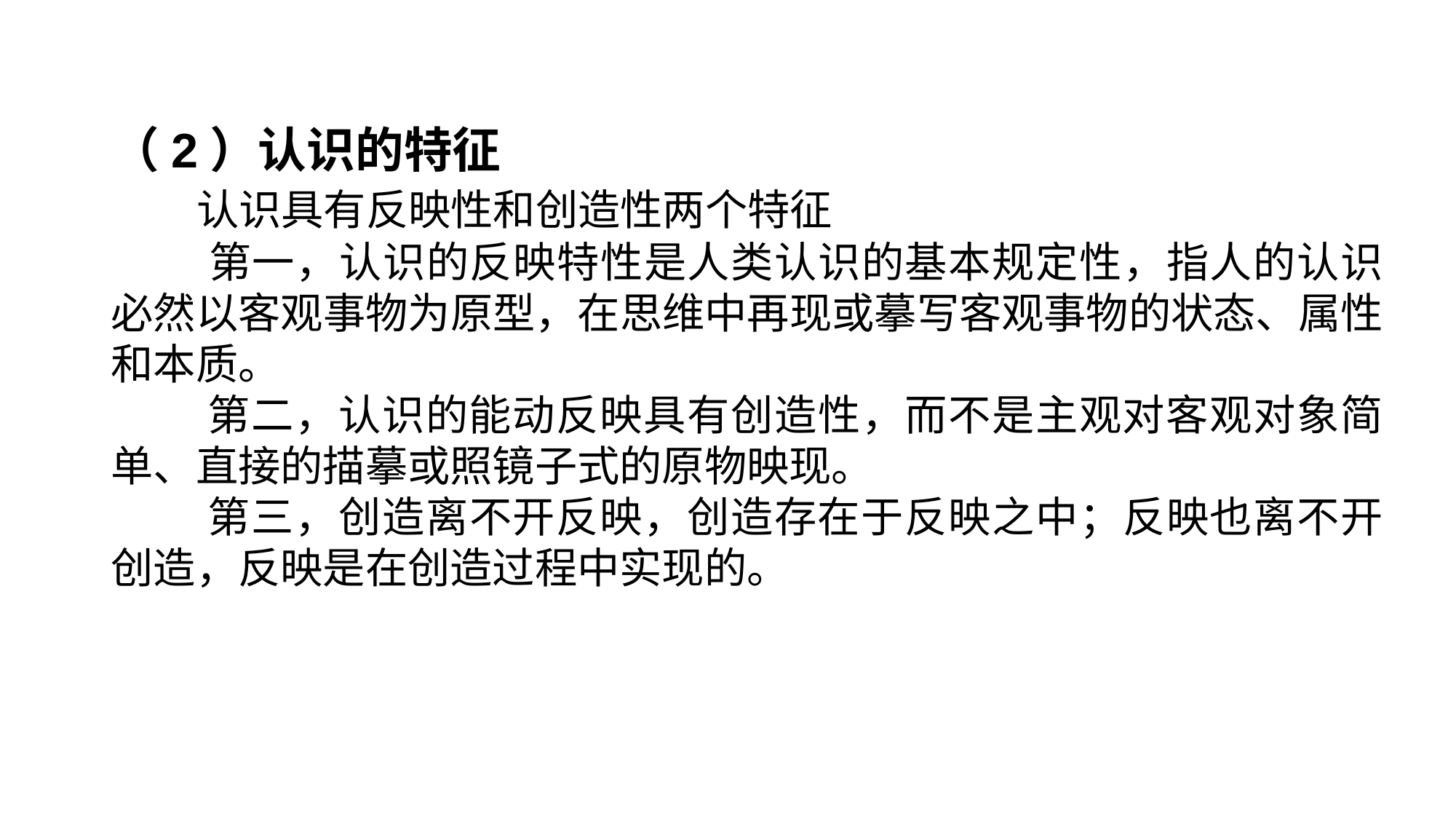

（2）认识的特征
        认识具有反映性和创造性两个特征
        第一，认识的反映特性是人类认识的基本规定性，指人的认识必然以客观事物为原型，在思维中再现或摹写客观事物的状态、属性和本质。
        第二，认识的能动反映具有创造性，而不是主观对客观对象简单、直接的描摹或照镜子式的原物映现。
        第三，创造离不开反映，创造存在于反映之中；反映也离不开创造，反映是在创造过程中实现的。